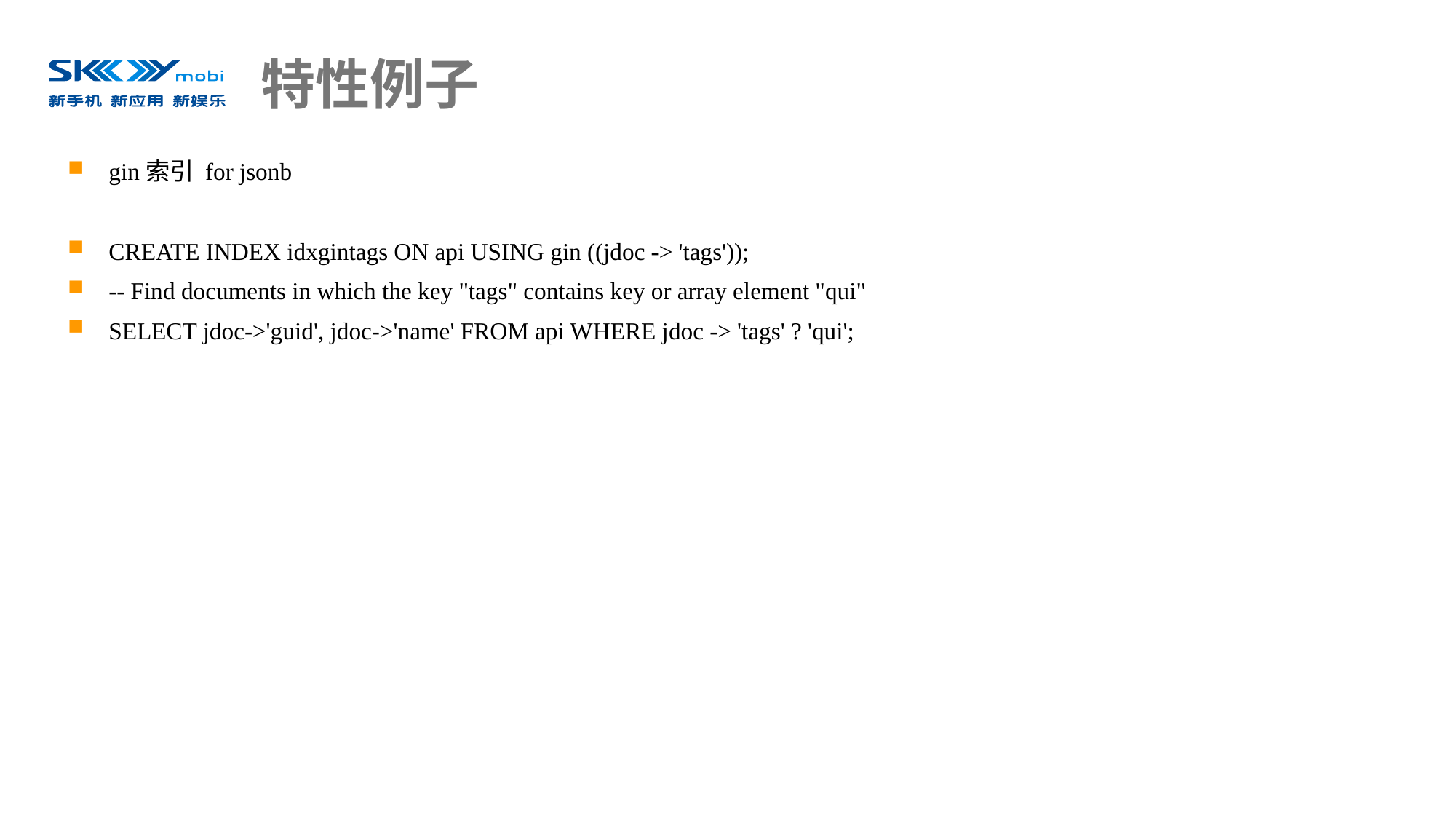

# 特性例子
gin索引 for jsonb

CREATE INDEX idxgintags ON api USING gin ((jdoc -> 'tags'));
-- Find documents in which the key "tags" contains key or array element "qui"
SELECT jdoc->'guid', jdoc->'name' FROM api WHERE jdoc -> 'tags' ? 'qui';